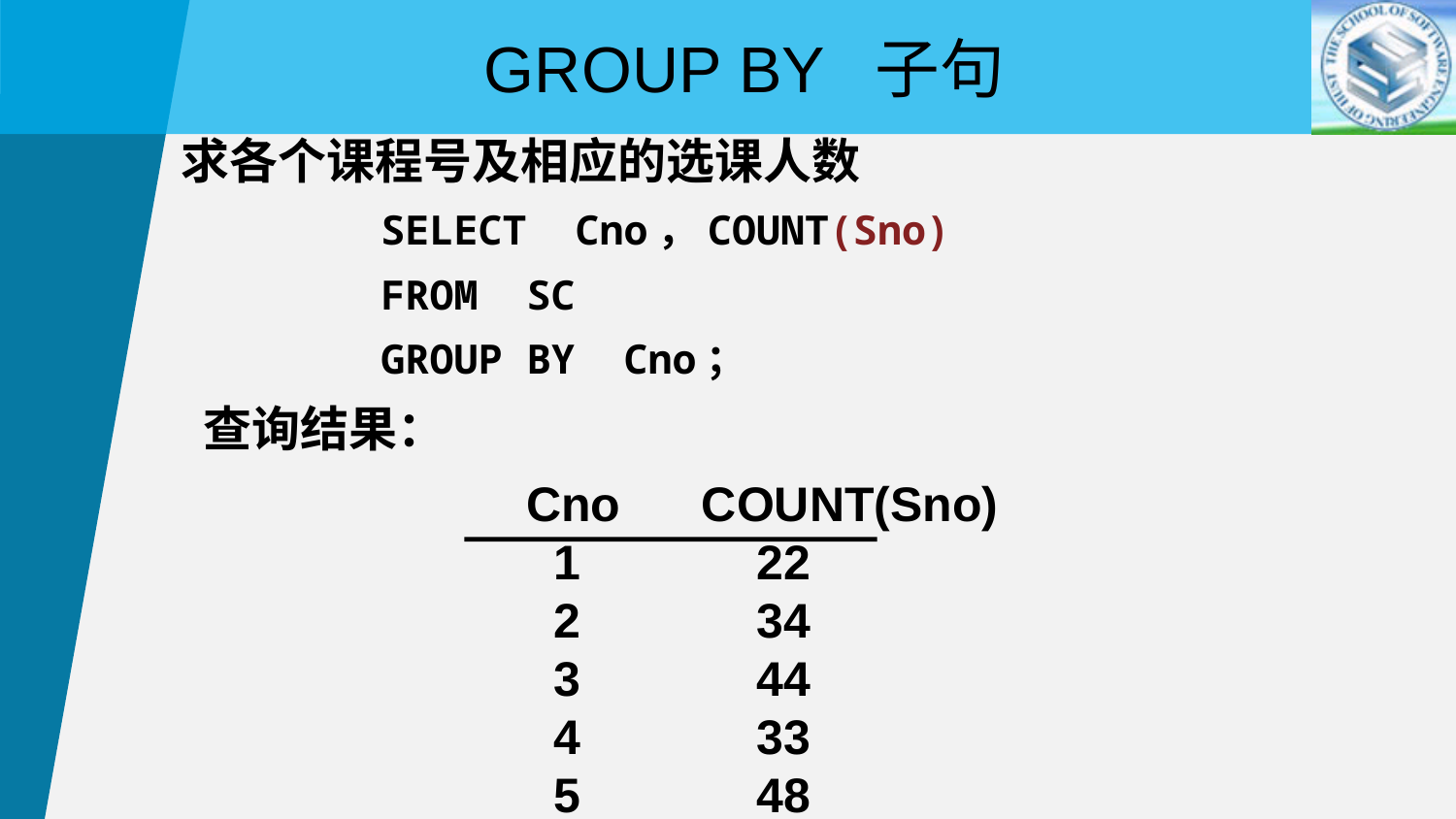

GROUP BY  子句
求各个课程号及相应的选课人数
		SELECT  Cno，COUNT(Sno)
		FROM  SC
		GROUP BY  Cno；
 查询结果：
			Cno      COUNT(Sno)
			  1             22
			  2             34
			  3             44
			  4             33
			  5             48